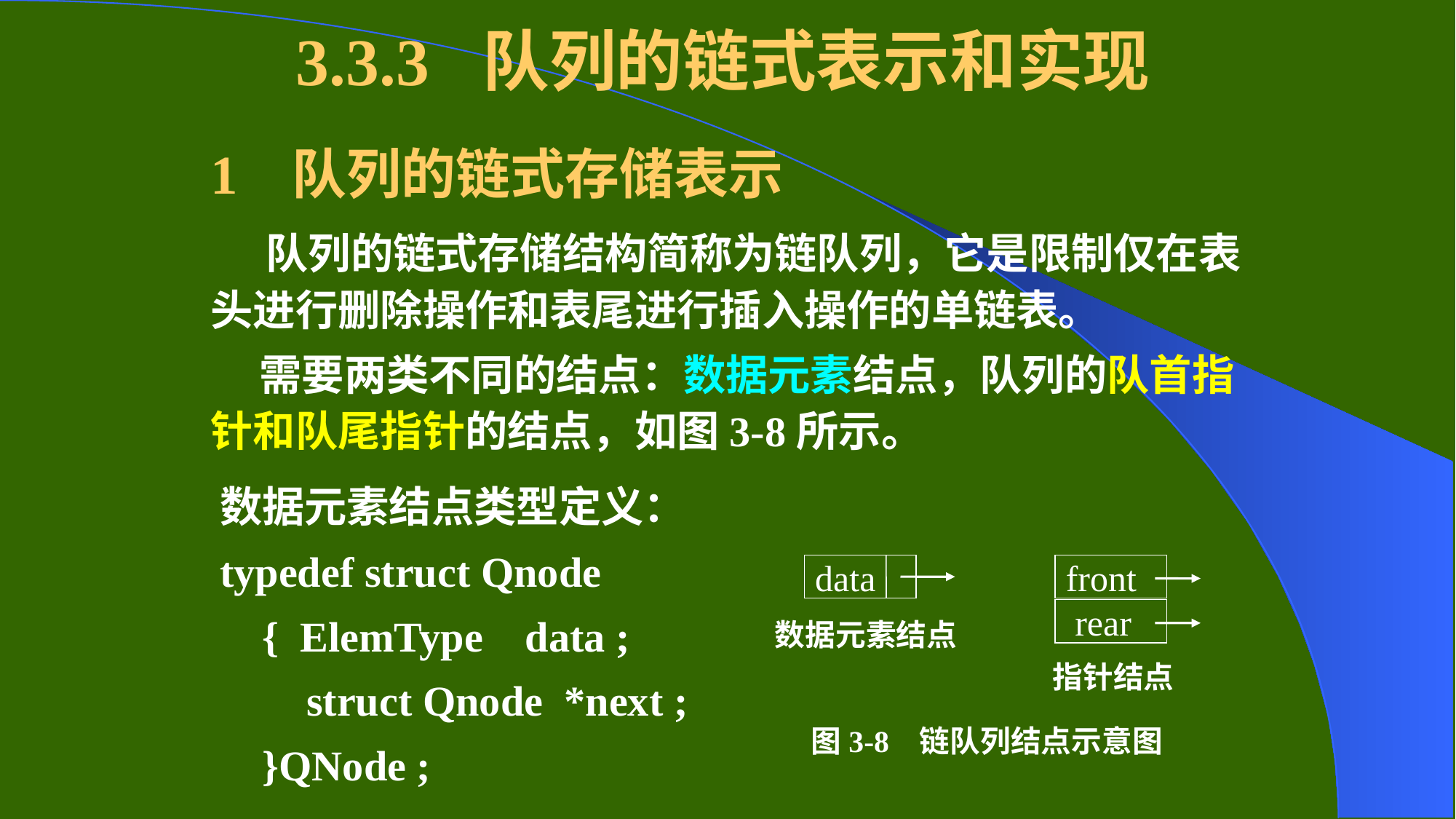

# 3.3.3  队列的链式表示和实现
1   队列的链式存储表示
    队列的链式存储结构简称为链队列，它是限制仅在表头进行删除操作和表尾进行插入操作的单链表。
    需要两类不同的结点：数据元素结点，队列的队首指针和队尾指针的结点，如图3-8所示。
数据元素结点类型定义：
typedef struct Qnode
{  ElemType    data ;
struct Qnode  *next ;
}QNode ;
data

front

 rear

指针结点
图3-8   链队列结点示意图
数据元素结点